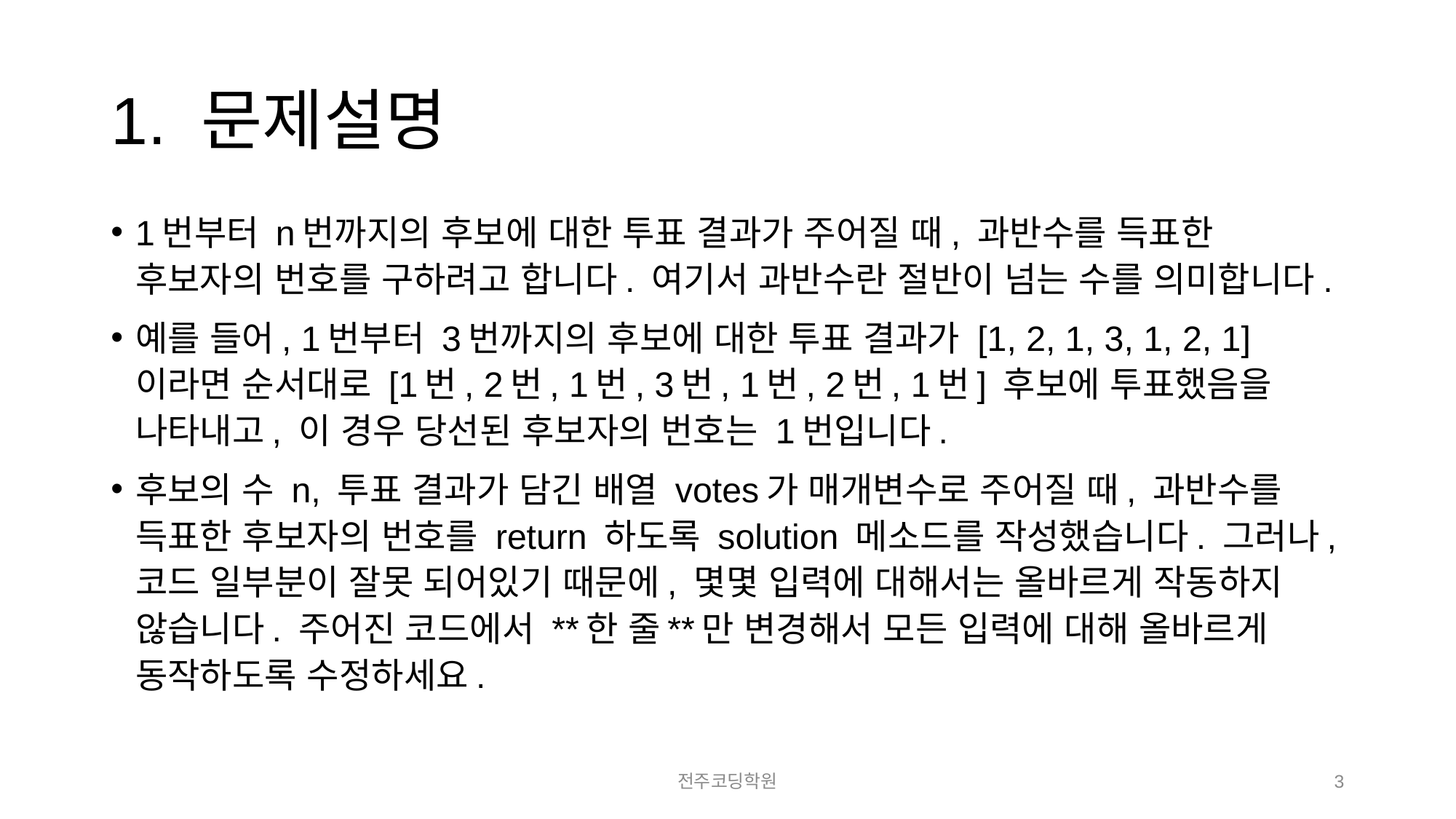

# 1. 문제설명
1번부터 n번까지의 후보에 대한 투표 결과가 주어질 때, 과반수를 득표한 후보자의 번호를 구하려고 합니다. 여기서 과반수란 절반이 넘는 수를 의미합니다.
예를 들어, 1번부터 3번까지의 후보에 대한 투표 결과가 [1, 2, 1, 3, 1, 2, 1]이라면 순서대로 [1번, 2번, 1번, 3번, 1번, 2번, 1번] 후보에 투표했음을 나타내고, 이 경우 당선된 후보자의 번호는 1번입니다.
후보의 수 n, 투표 결과가 담긴 배열 votes가 매개변수로 주어질 때, 과반수를 득표한 후보자의 번호를 return 하도록 solution 메소드를 작성했습니다. 그러나, 코드 일부분이 잘못 되어있기 때문에, 몇몇 입력에 대해서는 올바르게 작동하지 않습니다. 주어진 코드에서 **한 줄**만 변경해서 모든 입력에 대해 올바르게 동작하도록 수정하세요.
전주코딩학원
3